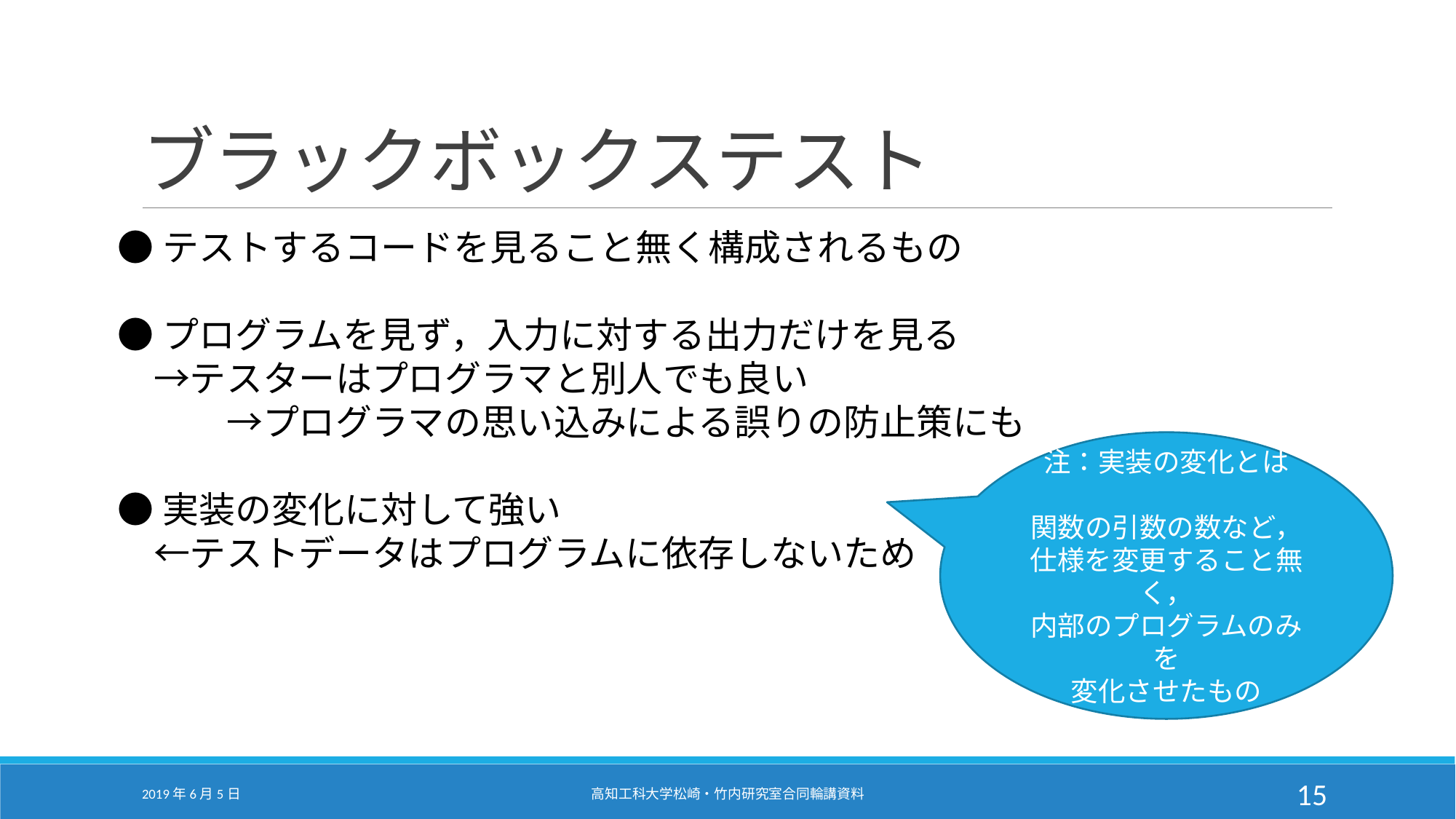

# ブラックボックステスト
●テストするコードを見ること無く構成されるもの

●プログラムを見ず，入力に対する出力だけを見る
　→テスターはプログラマと別人でも良い
　　　→プログラマの思い込みによる誤りの防止策にも

●実装の変化に対して強い
　←テストデータはプログラムに依存しないため

注：実装の変化とは

関数の引数の数など，
仕様を変更すること無く，
内部のプログラムのみを
変化させたもの
2019年6月5日
高知工科大学松崎・竹内研究室合同輪講資料
15